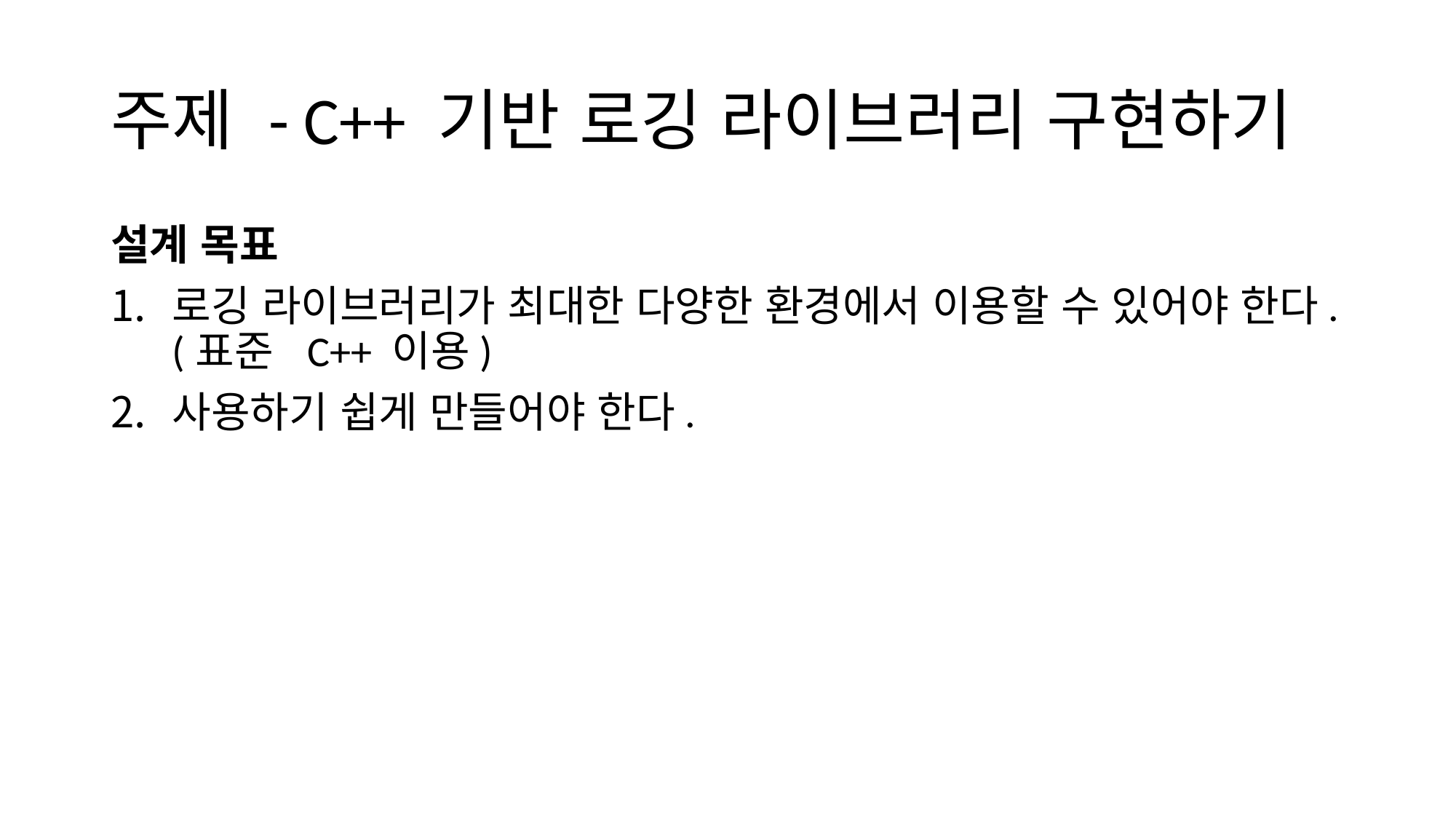

# 주제 - C++ 기반 로깅 라이브러리 구현하기
설계 목표
로깅 라이브러리가 최대한 다양한 환경에서 이용할 수 있어야 한다. (표준  C++ 이용)
사용하기 쉽게 만들어야 한다.